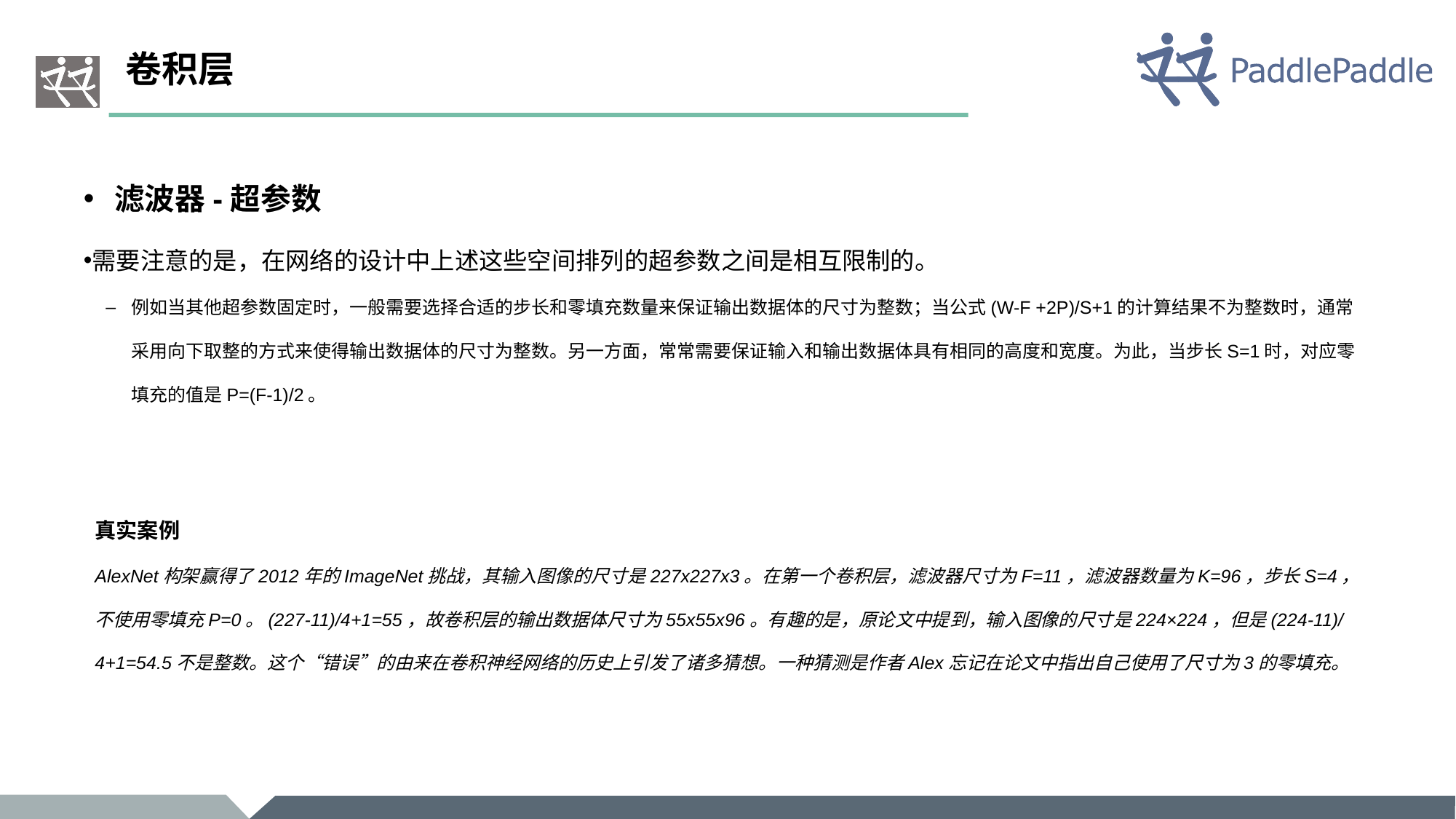

# 卷积层
滤波器-超参数
需要注意的是，在网络的设计中上述这些空间排列的超参数之间是相互限制的。
例如当其他超参数固定时，一般需要选择合适的步长和零填充数量来保证输出数据体的尺寸为整数；当公式(W-F +2P)/S+1的计算结果不为整数时，通常采用向下取整的方式来使得输出数据体的尺寸为整数。另一方面，常常需要保证输入和输出数据体具有相同的高度和宽度。为此，当步长S=1时，对应零填充的值是P=(F-1)/2。
真实案例
AlexNet构架赢得了2012年的ImageNet挑战，其输入图像的尺寸是227x227x3。在第一个卷积层，滤波器尺寸为F=11，滤波器数量为K=96，步长S=4，不使用零填充P=0。(227-11)/4+1=55，故卷积层的输出数据体尺寸为55x55x96。有趣的是，原论文中提到，输入图像的尺寸是224×224，但是(224-11)/4+1=54.5不是整数。这个“错误”的由来在卷积神经网络的历史上引发了诸多猜想。一种猜测是作者Alex忘记在论文中指出自己使用了尺寸为3的零填充。